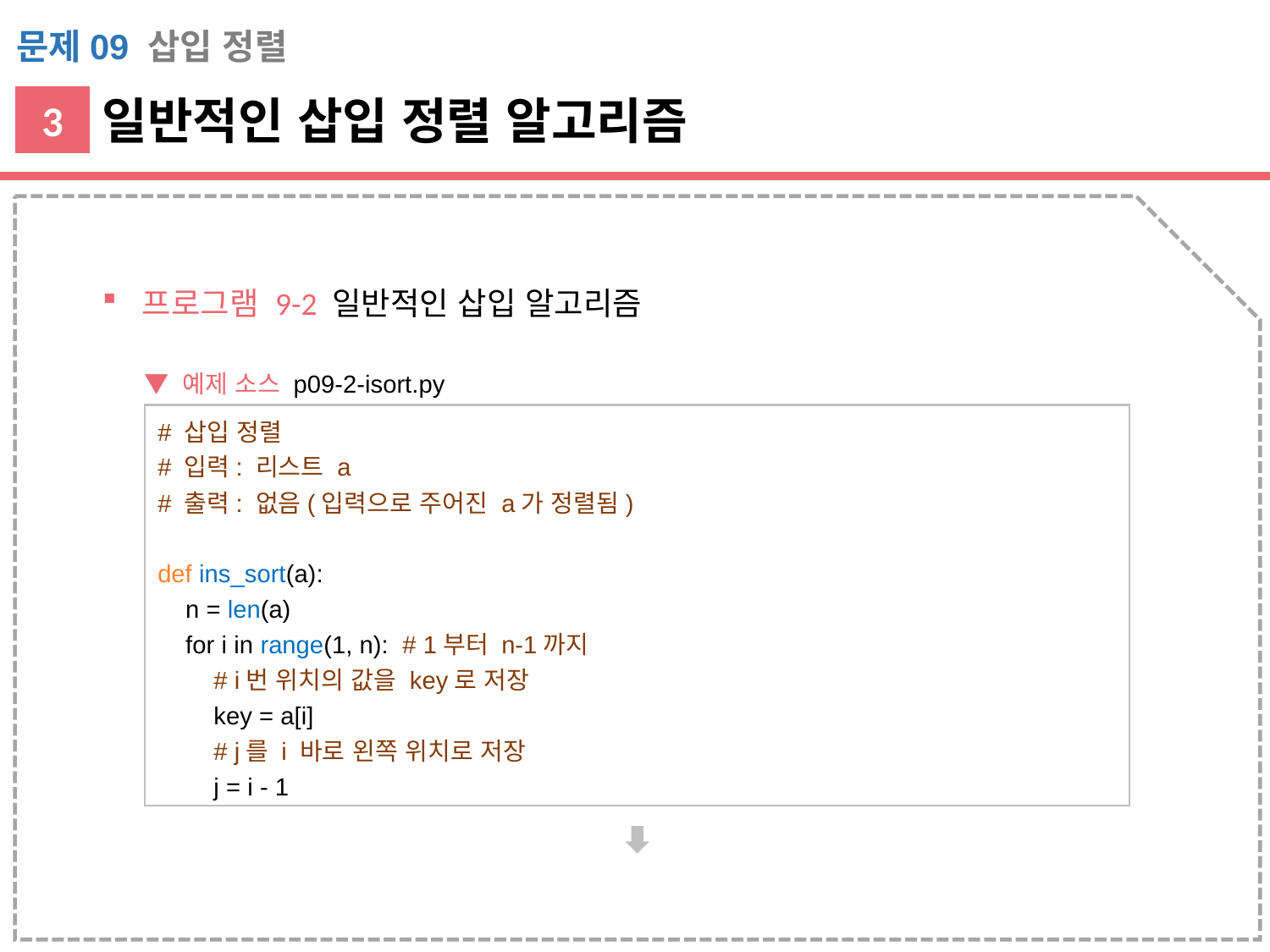

문제09 삽입 정렬
일반적인 삽입 정렬 알고리즘
3

프로그램 9-2 일반적인 삽입 알고리즘
▼ 예제 소스 p09-2-isort.py
# 삽입 정렬
# 입력: 리스트 a
# 출력: 없음(입력으로 주어진 a가 정렬됨)

def ins_sort(a):
    n = len(a)
    for i in range(1, n):  # 1부터 n-1까지
        # i번 위치의 값을 key로 저장
        key = a[i]
        # j를 i 바로 왼쪽 위치로 저장
        j = i - 1